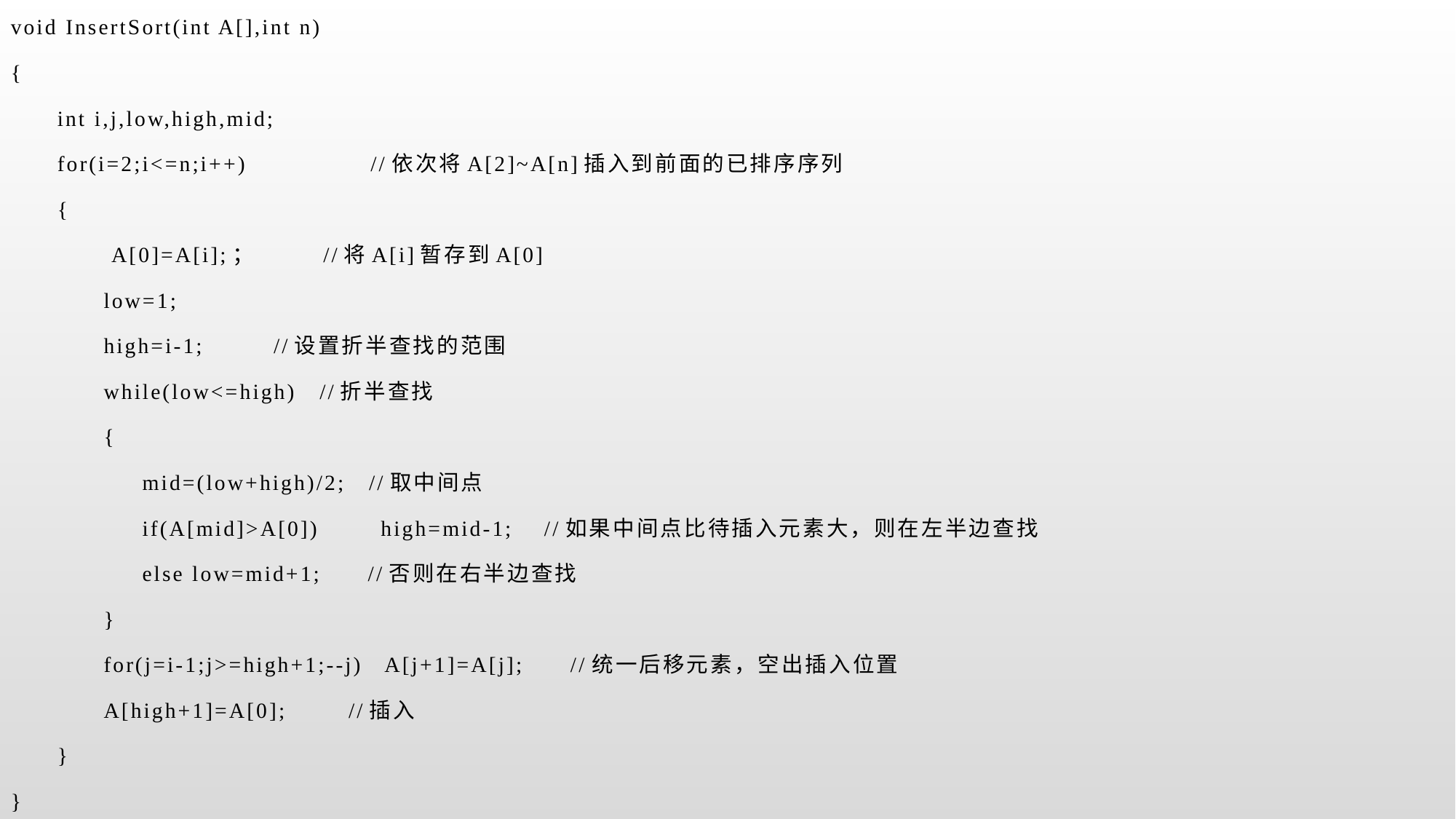

void InsertSort(int A[],int n)
{
      int i,j,low,high,mid;
      for(i=2;i<=n;i++)                //依次将A[2]~A[n]插入到前面的已排序序列
      {
             A[0]=A[i];；         //将A[i]暂存到A[0]
            low=1;
            high=i-1;         //设置折半查找的范围
            while(low<=high)   //折半查找
            {
                 mid=(low+high)/2;   //取中间点
                 if(A[mid]>A[0])        high=mid-1;    //如果中间点比待插入元素大，则在左半边查找
                 else low=mid+1;      //否则在右半边查找
            }
            for(j=i-1;j>=high+1;--j)   A[j+1]=A[j];      //统一后移元素，空出插入位置
            A[high+1]=A[0];        //插入
      }
}